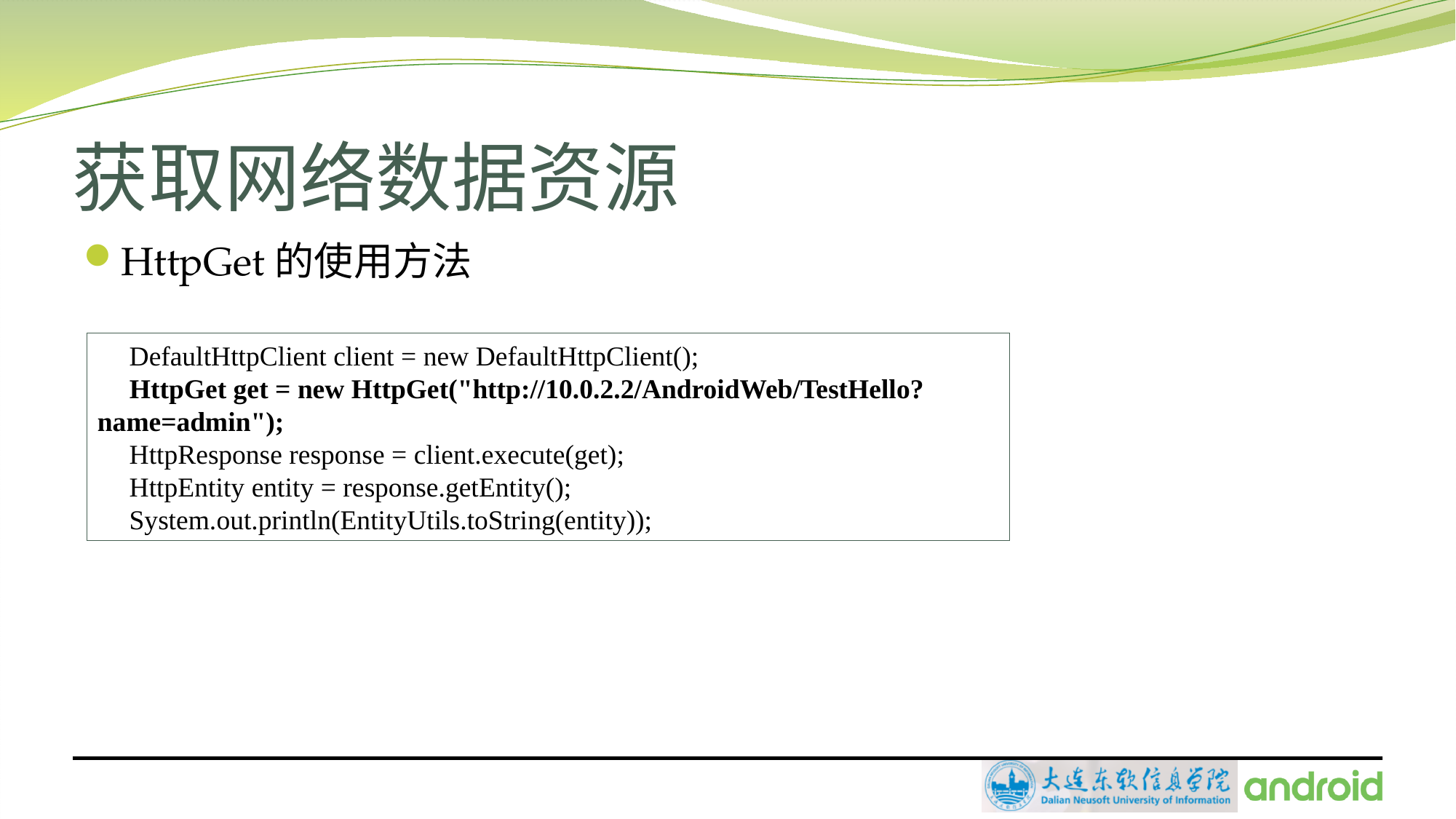

# 获取网络数据资源
HttpGet的使用方法
DefaultHttpClient client = new DefaultHttpClient();
HttpGet get = new HttpGet("http://10.0.2.2/AndroidWeb/TestHello?name=admin");
HttpResponse response = client.execute(get);
HttpEntity entity = response.getEntity();
System.out.println(EntityUtils.toString(entity));